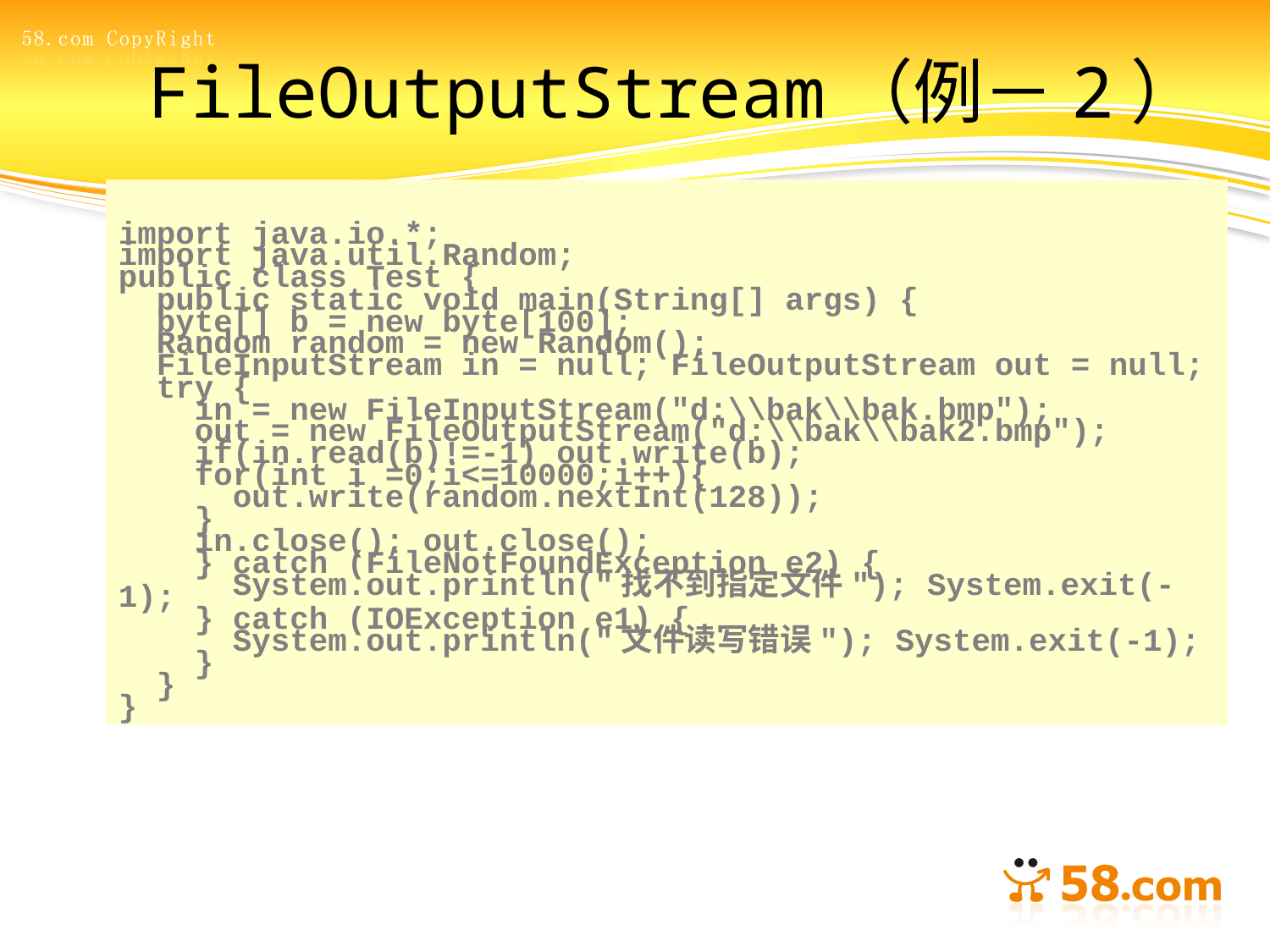

# FileOutputStream（例－2）

import java.io.*;
import java.util.Random;
public class Test {
  public static void main(String[] args) {
  byte[] b = new byte[100];
  Random random = new Random();
  FileInputStream in = null; FileOutputStream out = null;
  try {
    in = new FileInputStream("d:\\bak\\bak.bmp");
    out = new FileOutputStream("d:\\bak\\bak2.bmp");
    if(in.read(b)!=-1) out.write(b);
    for(int i =0;i<=10000;i++){
      out.write(random.nextInt(128));
    }
    in.close(); out.close();
    } catch (FileNotFoundException e2) {
      System.out.println("找不到指定文件"); System.exit(-1);
    } catch (IOException e1) {
      System.out.println("文件读写错误"); System.exit(-1);
    }
  }
}